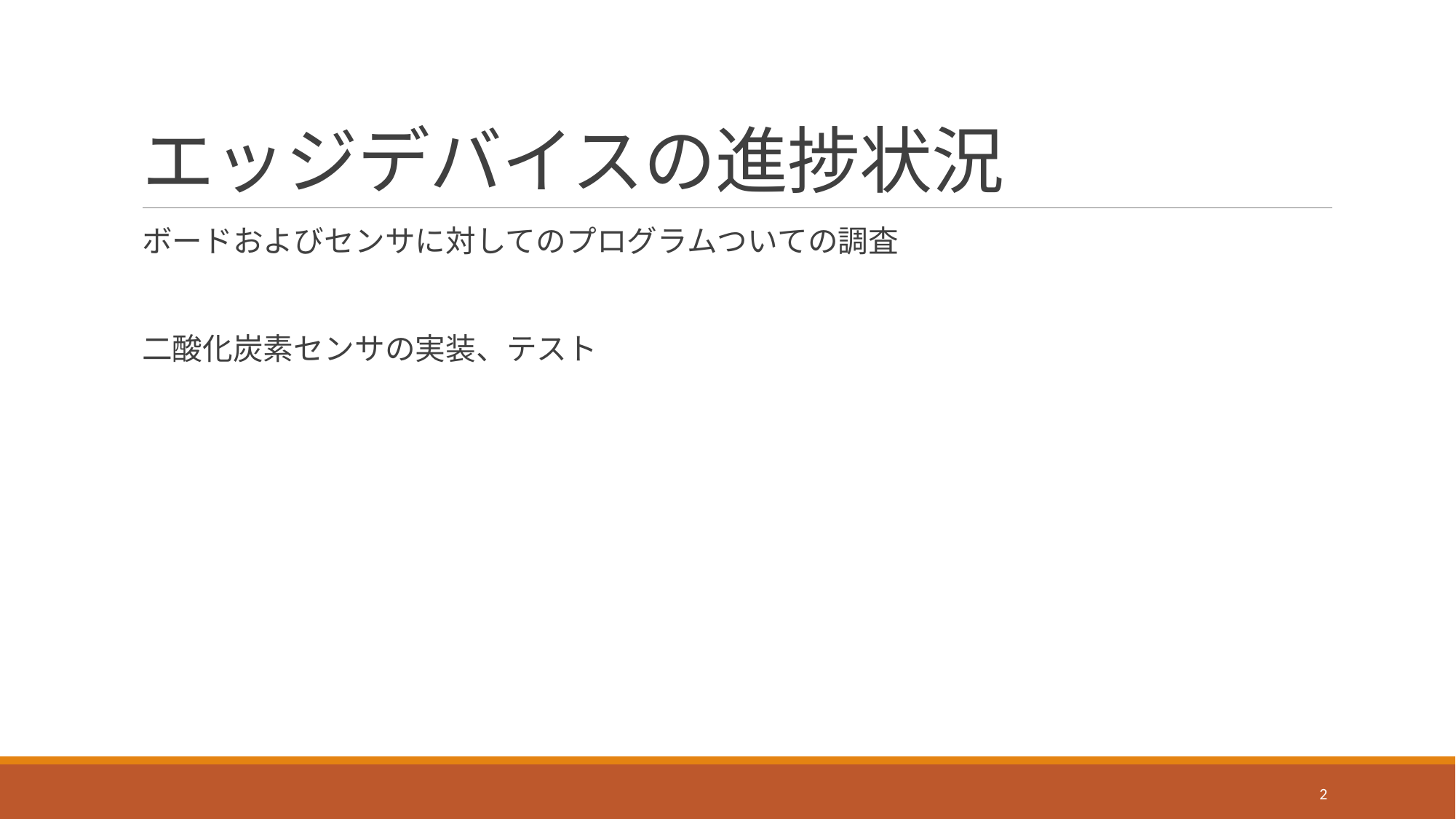

# エッジデバイスの進捗状況
ボードおよびセンサに対してのプログラムついての調査

二酸化炭素センサの実装、テスト
2